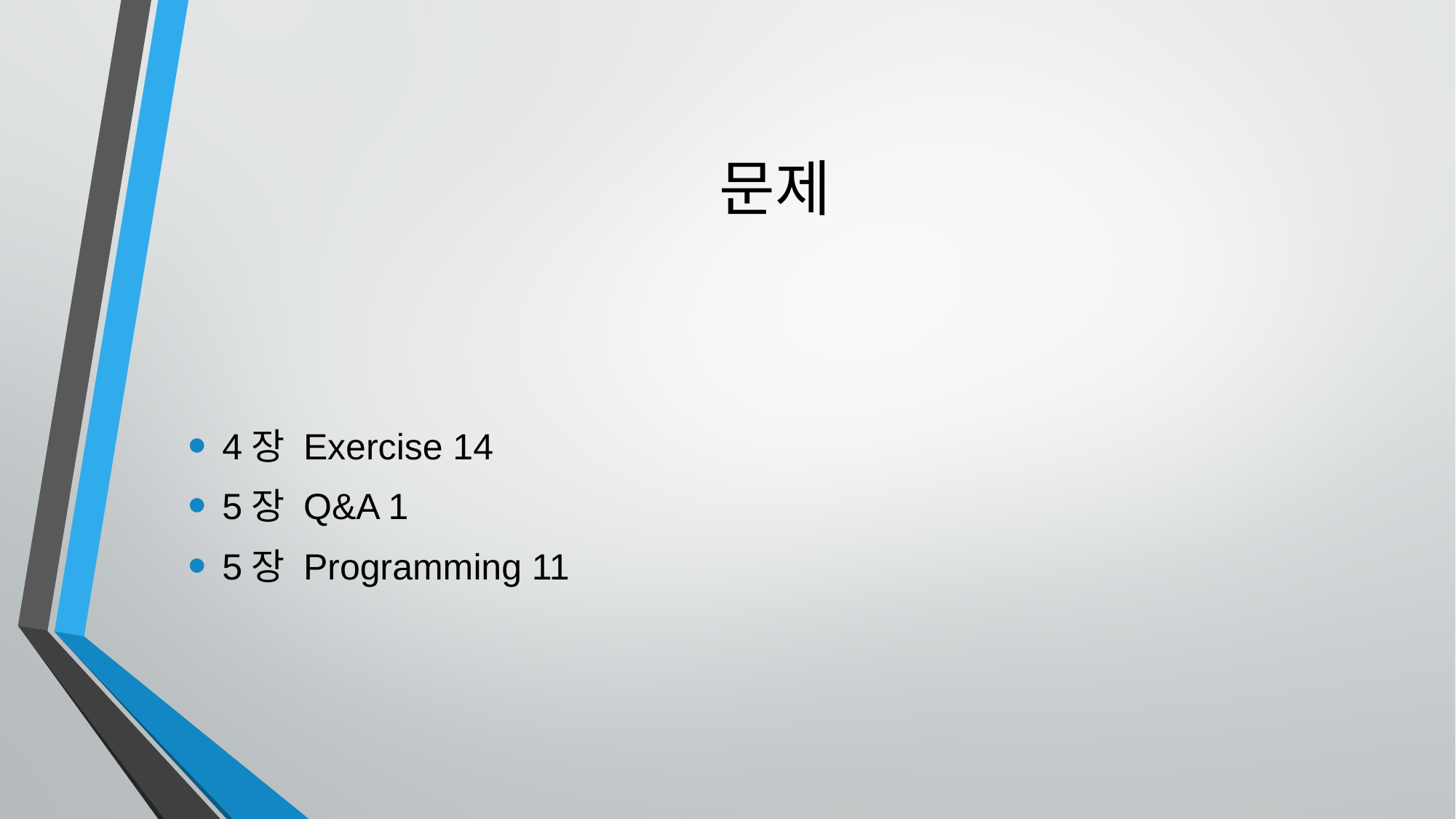

# 문제
4장 Exercise 14
5장 Q&A 1
5장 Programming 11